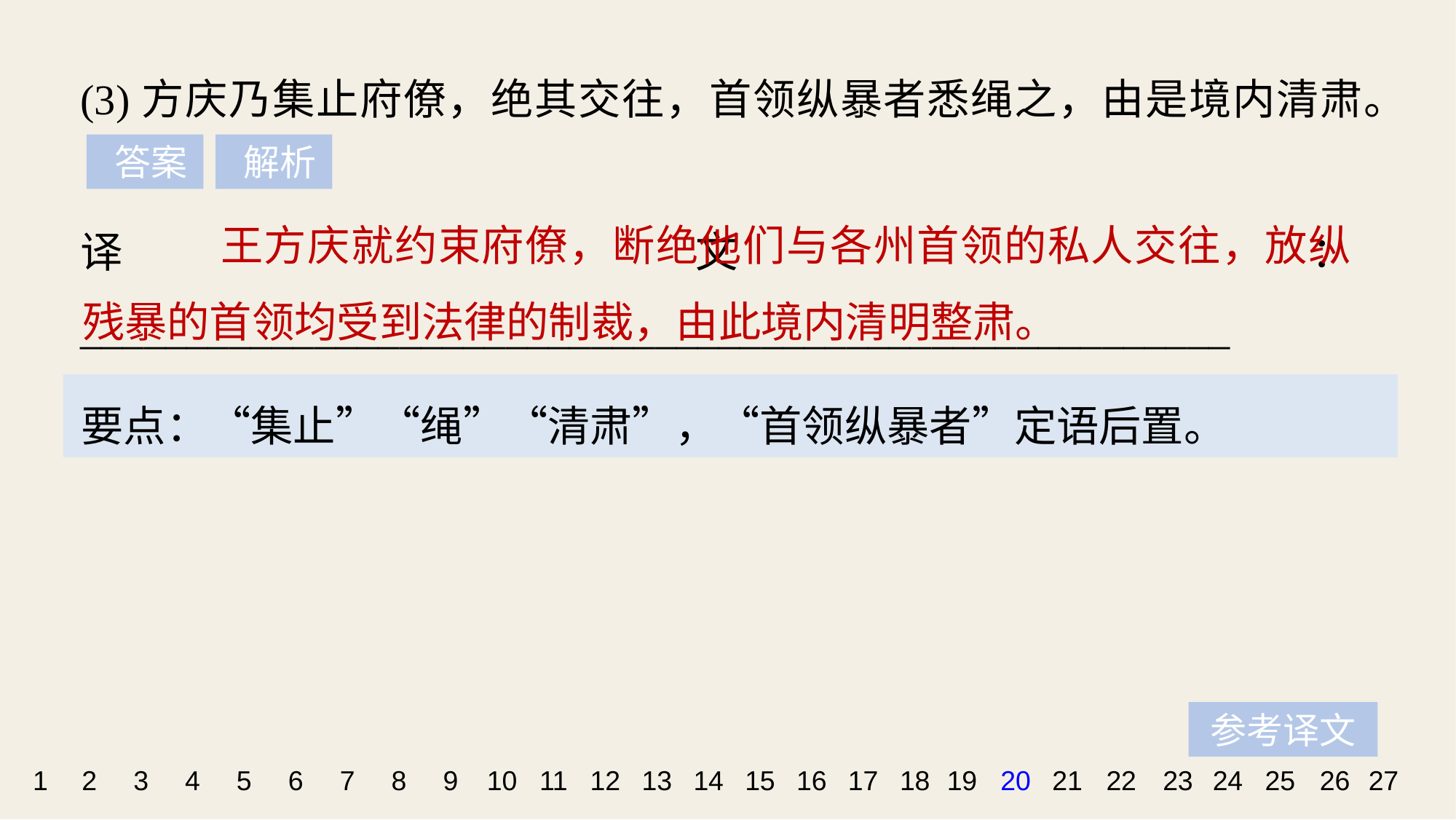

(3)方庆乃集止府僚，绝其交往，首领纵暴者悉绳之，由是境内清肃。

译文：______________________________________________________
_____________________________________________
 答案
 解析
            王方庆就约束府僚，断绝他们与各州首领的私人交往，放纵残暴的首领均受到法律的制裁，由此境内清明整肃。
要点：“集止”“绳”“清肃”，“首领纵暴者”定语后置。

参考译文
1
2
3
4
5
6
7
8
9
10
11
12
13
14
15
16
17
18
19
20
21
22
23
24
25
26
27